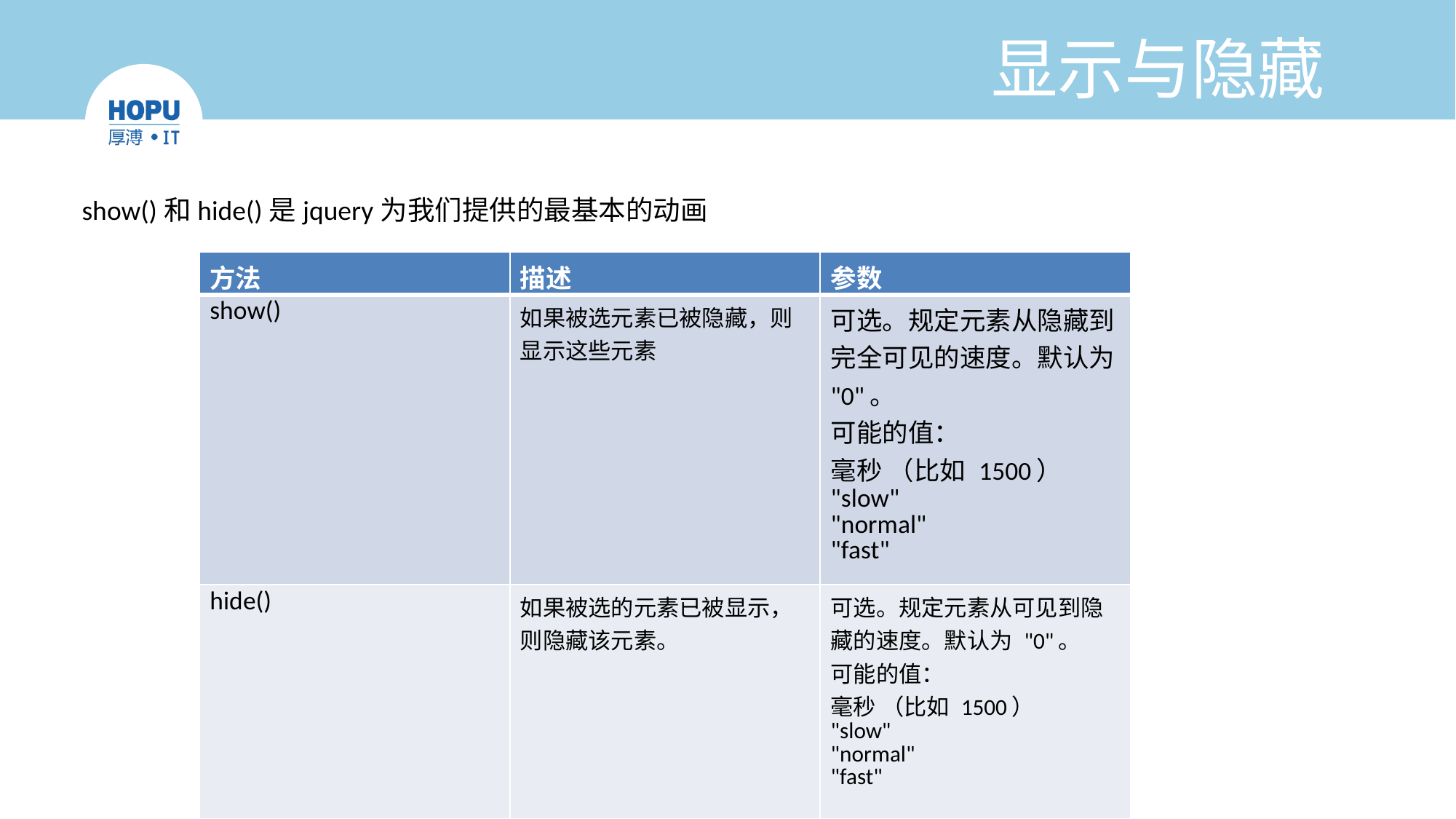

# 显示与隐藏

show()和hide()是jquery为我们提供的最基本的动画
| 方法 | 描述 | 参数 |
| --- | --- | --- |
| show() | 如果被选元素已被隐藏，则显示这些元素 | 可选。规定元素从隐藏到完全可见的速度。默认为 "0"。 可能的值： 毫秒 （比如 1500） "slow" "normal" "fast" |
| hide() | 如果被选的元素已被显示，则隐藏该元素。 | 可选。规定元素从可见到隐藏的速度。默认为 "0"。 可能的值： 毫秒 （比如 1500） "slow" "normal" "fast" |